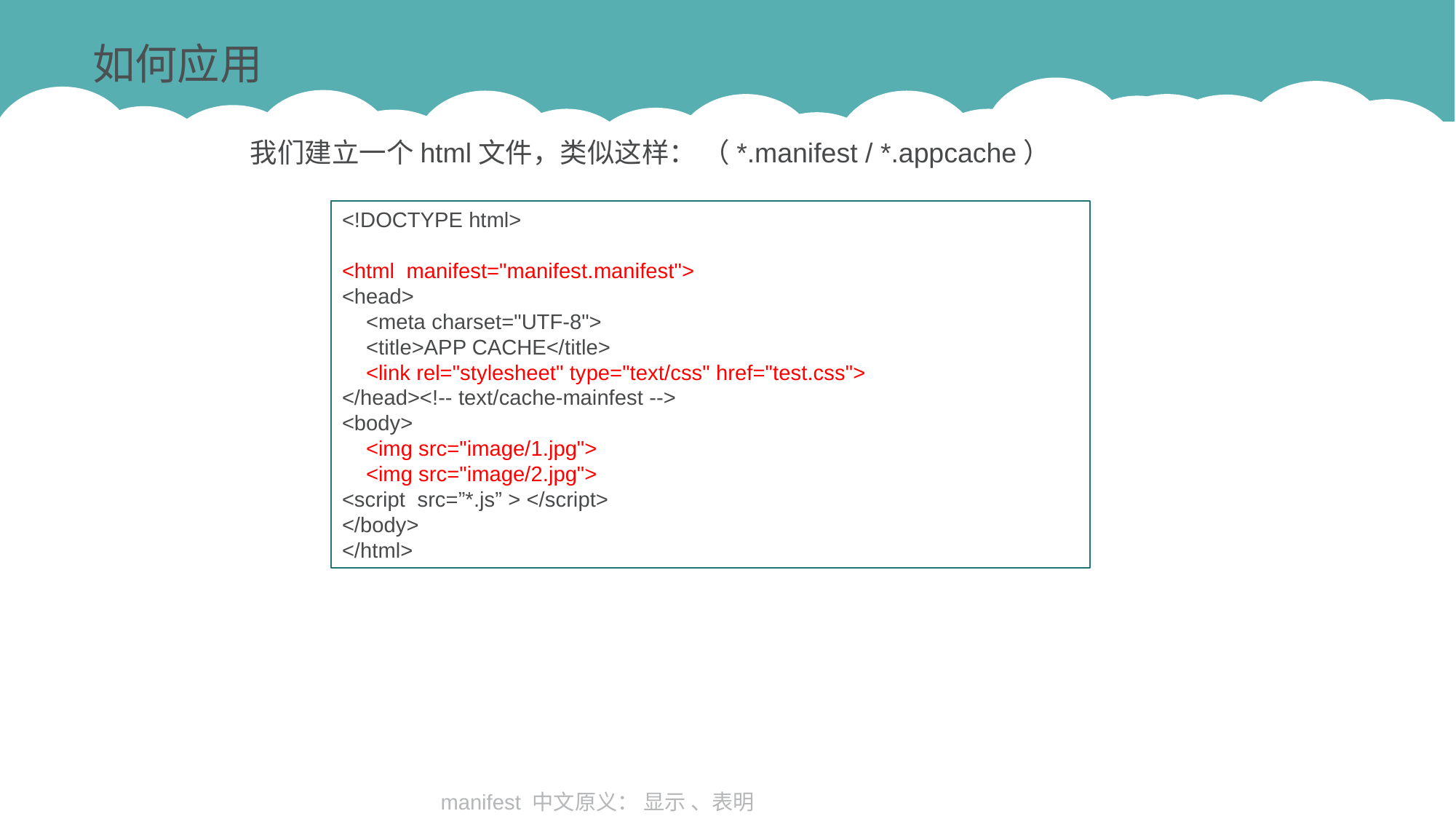

如何应用
       我们建立一个html文件，类似这样： （*.manifest / *.appcache）
<!DOCTYPE html>

<html  manifest="manifest.manifest">
<head>
    <meta charset="UTF-8">
    <title>APP CACHE</title>
    <link rel="stylesheet" type="text/css" href="test.css">
</head><!-- text/cache-mainfest -->
<body>
    <img src="image/1.jpg">
    <img src="image/2.jpg">
<script  src=”*.js” > </script>
</body>
</html>
manifest 中文原义： 显示 、表明